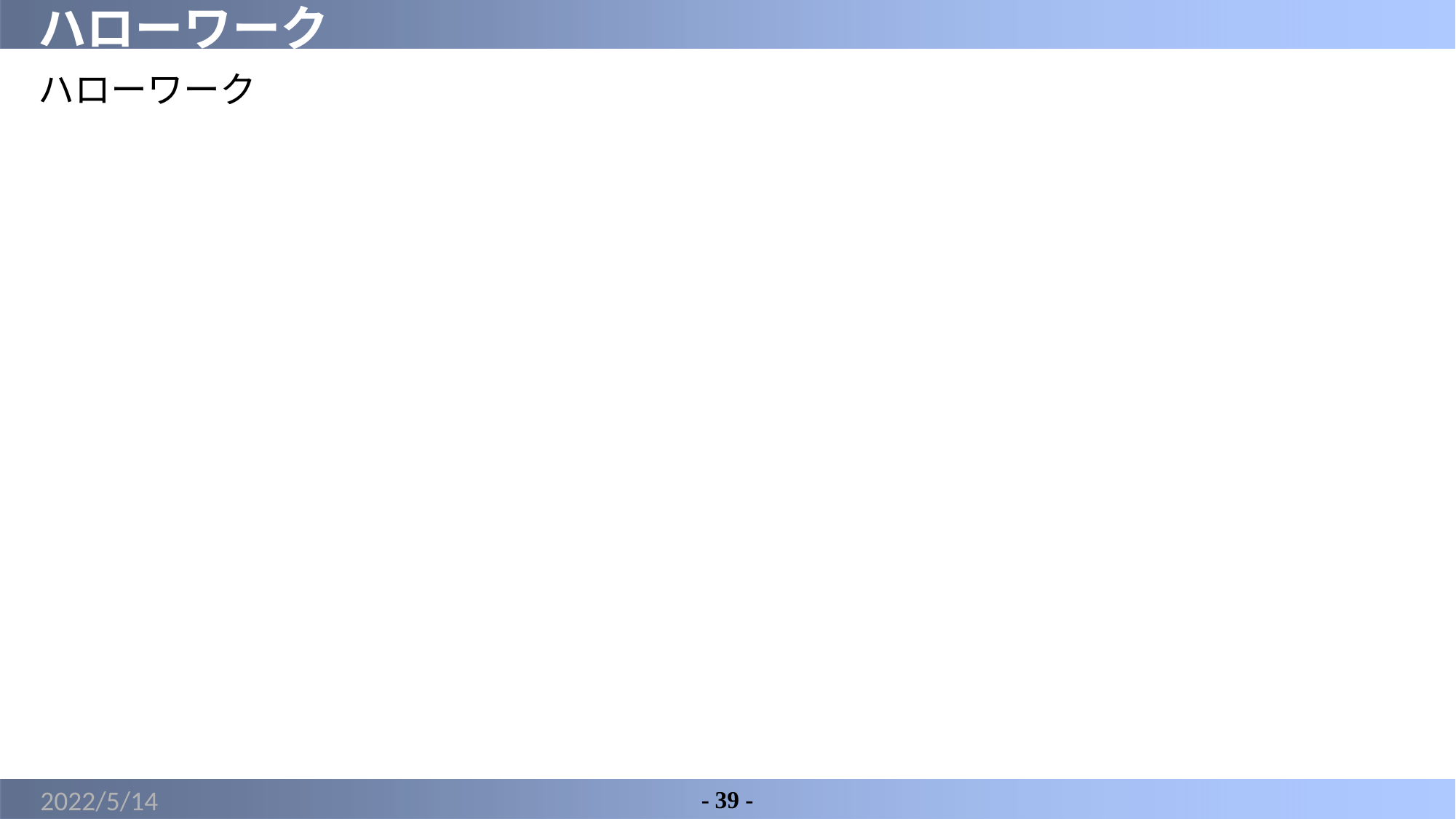

# ハローワーク
ハローワーク
2022/5/14
- 39 -